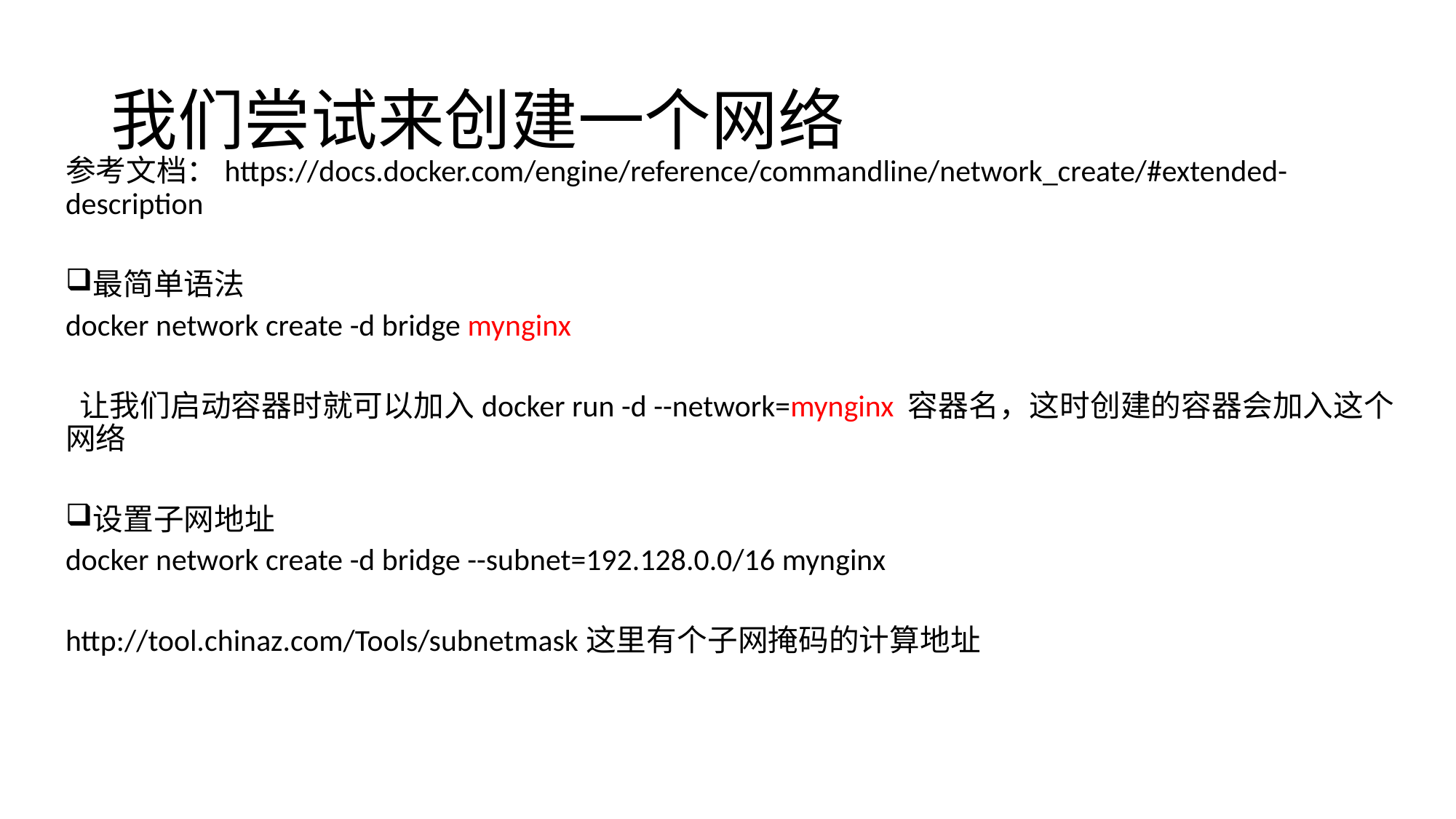

# 我们尝试来创建一个网络
参考文档：https://docs.docker.com/engine/reference/commandline/network_create/#extended-description

最简单语法
docker network create -d bridge mynginx

 让我们启动容器时就可以加入docker run -d --network=mynginx 容器名，这时创建的容器会加入这个网络

设置子网地址
docker network create -d bridge --subnet=192.128.0.0/16 mynginx

http://tool.chinaz.com/Tools/subnetmask这里有个子网掩码的计算地址